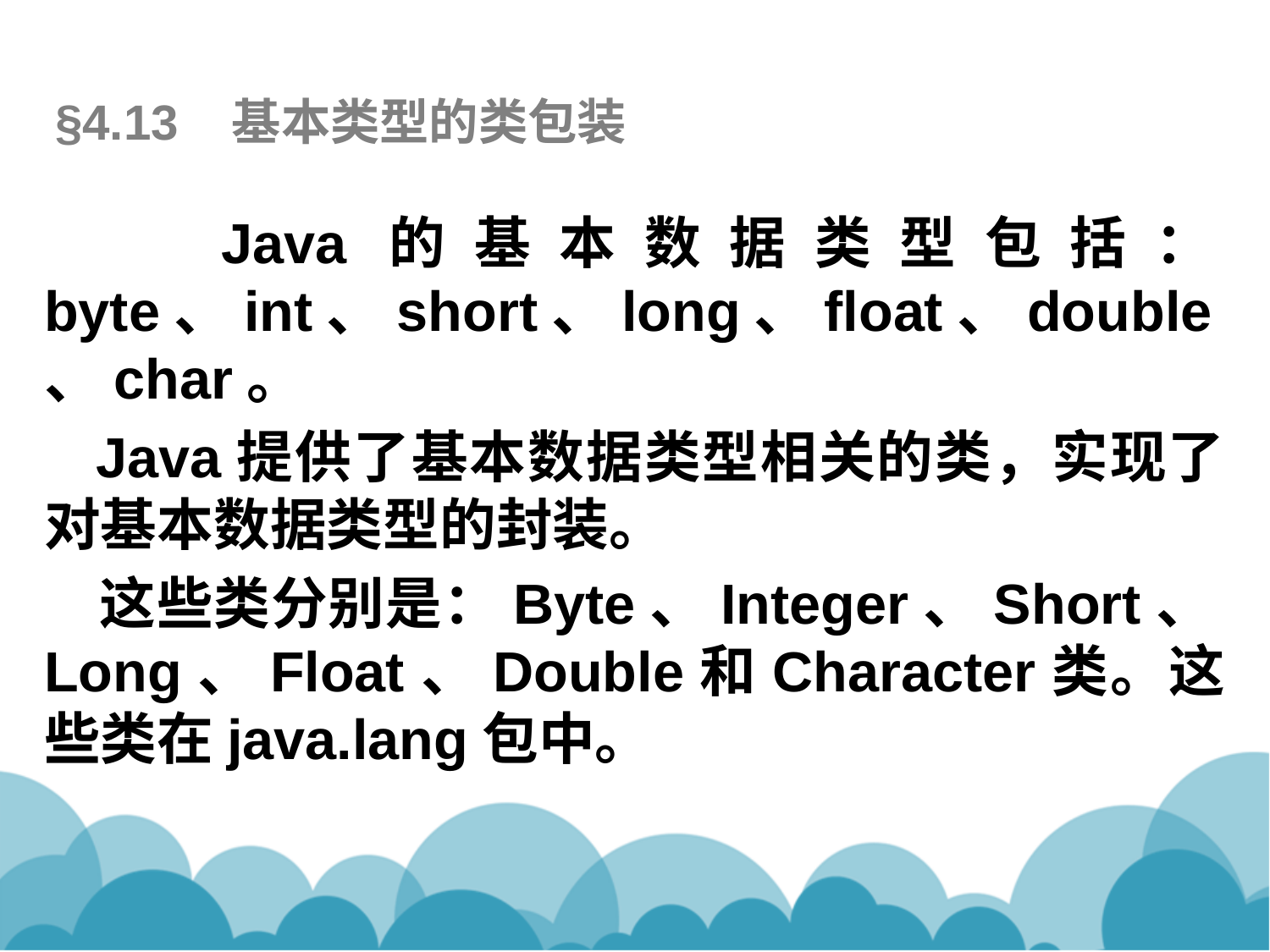

§4.13   基本类型的类包装
    Java的基本数据类型包括：byte、int、short、long、float、double、char。
   Java提供了基本数据类型相关的类，实现了对基本数据类型的封装。
   这些类分别是：Byte、Integer、Short、Long、Float、Double和Character类。这些类在java.lang包中。

133